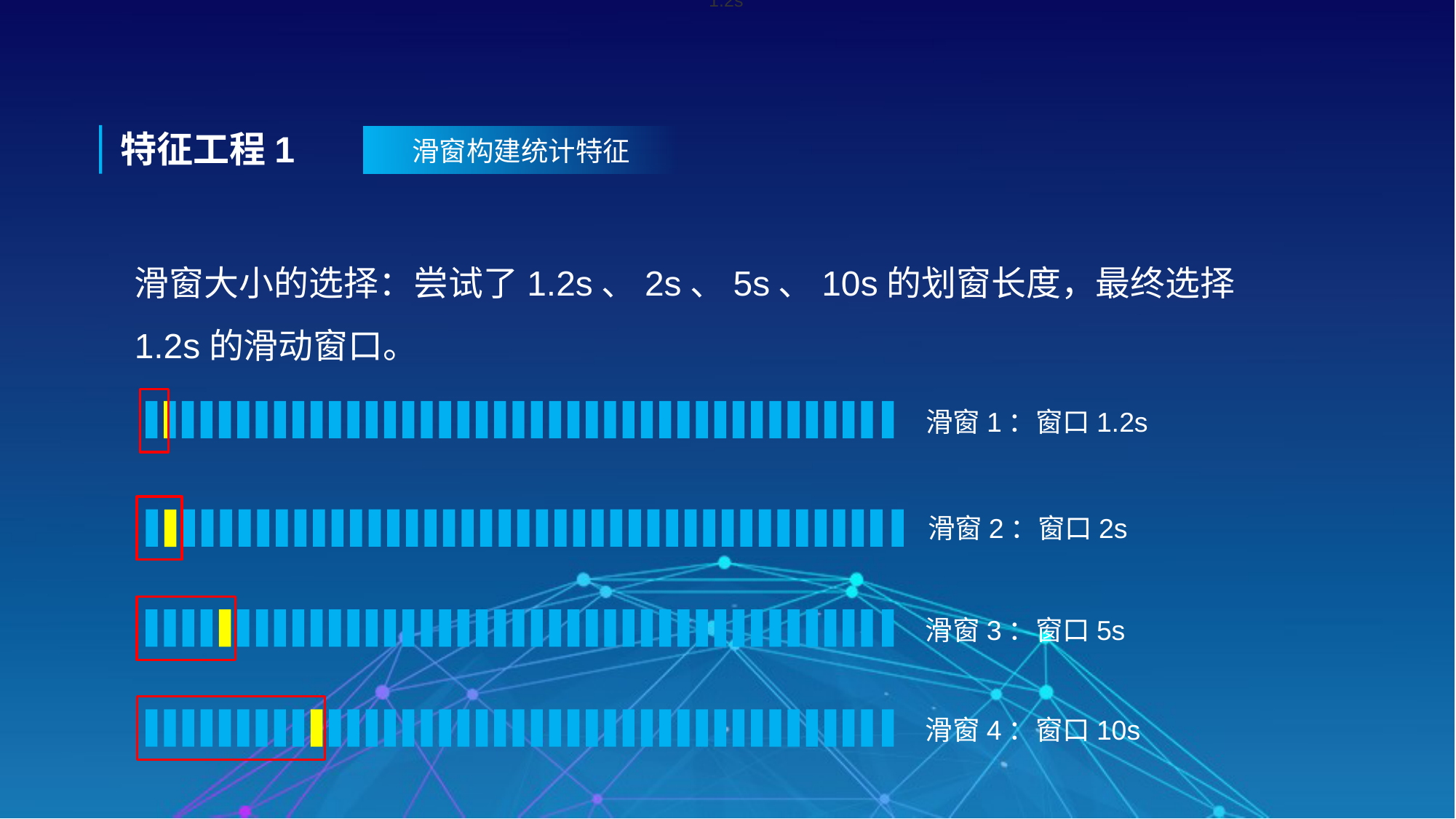

1.2s
特征工程1

滑窗构建统计特征
滑窗大小的选择：尝试了1.2s、2s、5s、10s的划窗长度，最终选择1.2s的滑动窗口。

滑窗1：窗口1.2s

滑窗2：窗口2s

滑窗3：窗口5s

滑窗4：窗口10s